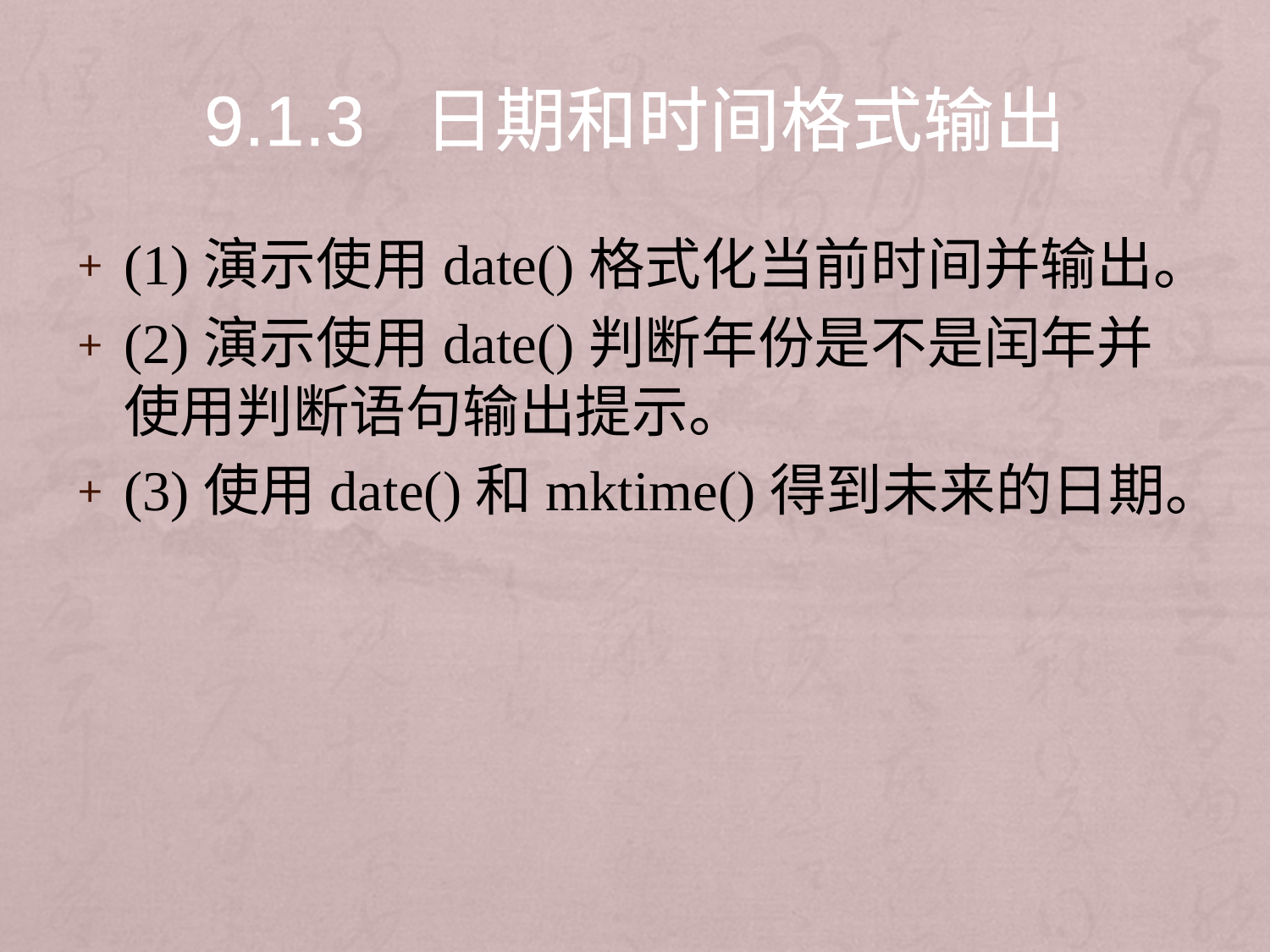

# 9.1.3  日期和时间格式输出
(1)演示使用date()格式化当前时间并输出。
(2)演示使用date()判断年份是不是闰年并使用判断语句输出提示。
(3)使用date()和mktime()得到未来的日期。